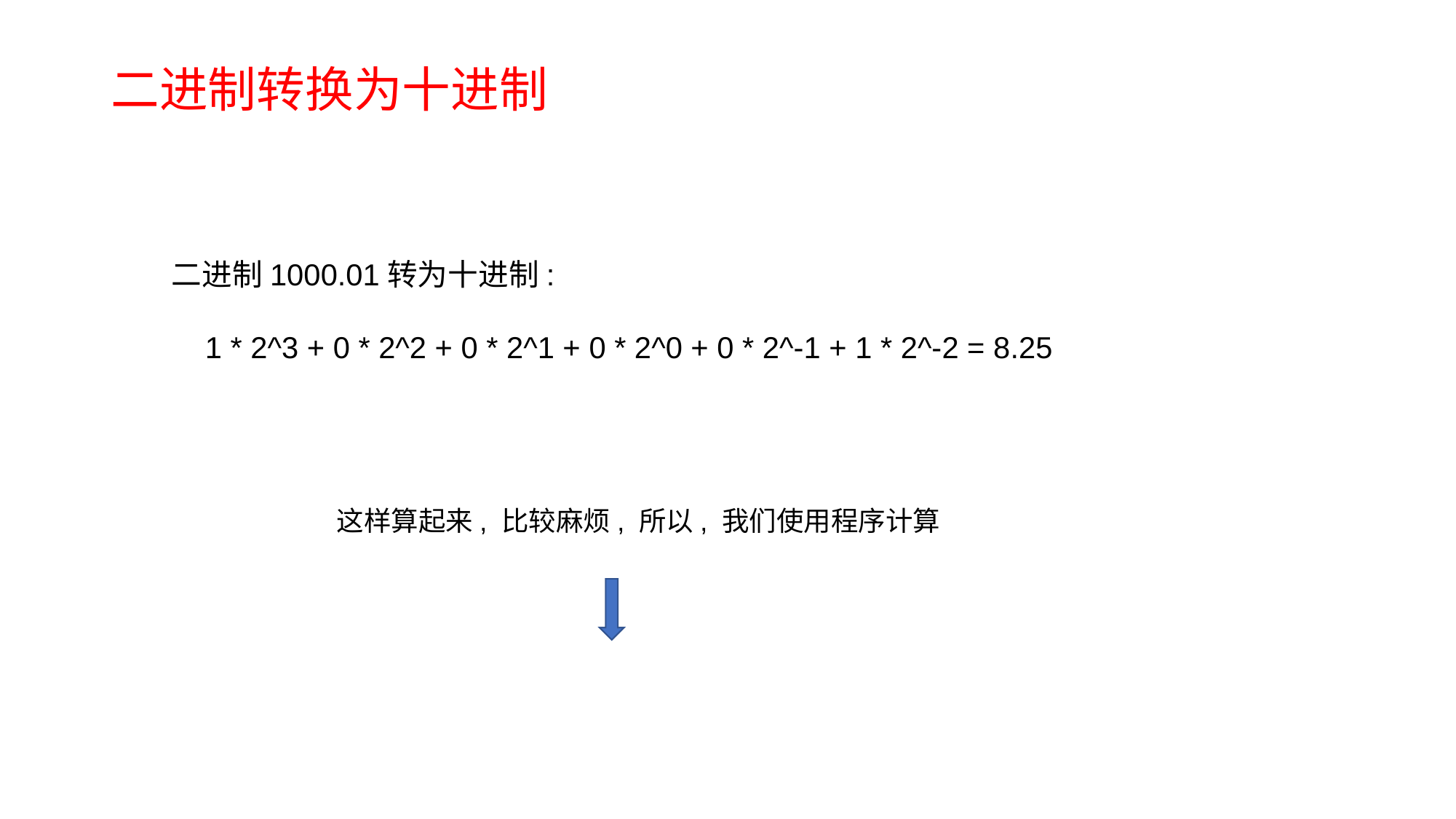

# 二进制转换为十进制
二进制1000.01转为十进制:

    1 * 2^3 + 0 * 2^2 + 0 * 2^1 + 0 * 2^0 + 0 * 2^-1 + 1 * 2^-2 = 8.25
这样算起来, 比较麻烦, 所以, 我们使用程序计算